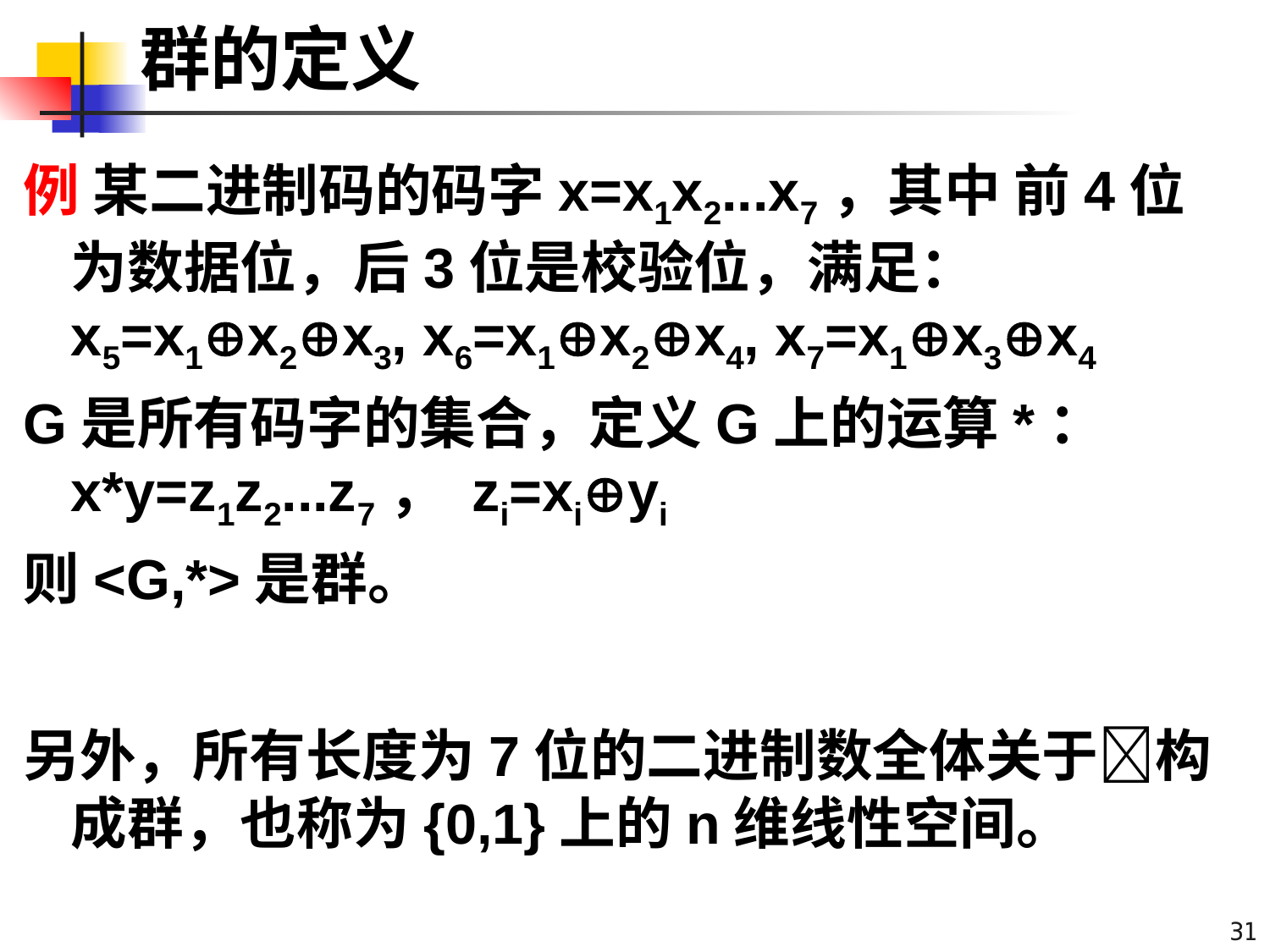

# 群的定义
例 某二进制码的码字x=x1x2...x7，其中 前4位为数据位，后3位是校验位，满足：
x5=x1⊕x2⊕x3, x6=x1⊕x2⊕x4, x7=x1⊕x3⊕x4
G是所有码字的集合，定义G上的运算*：
x*y=z1z2...z7， zi=xi⊕yi
则<G,*>是群。

另外，所有长度为7位的二进制数全体关于⊕构成群，也称为{0,1}上的n维线性空间。
31